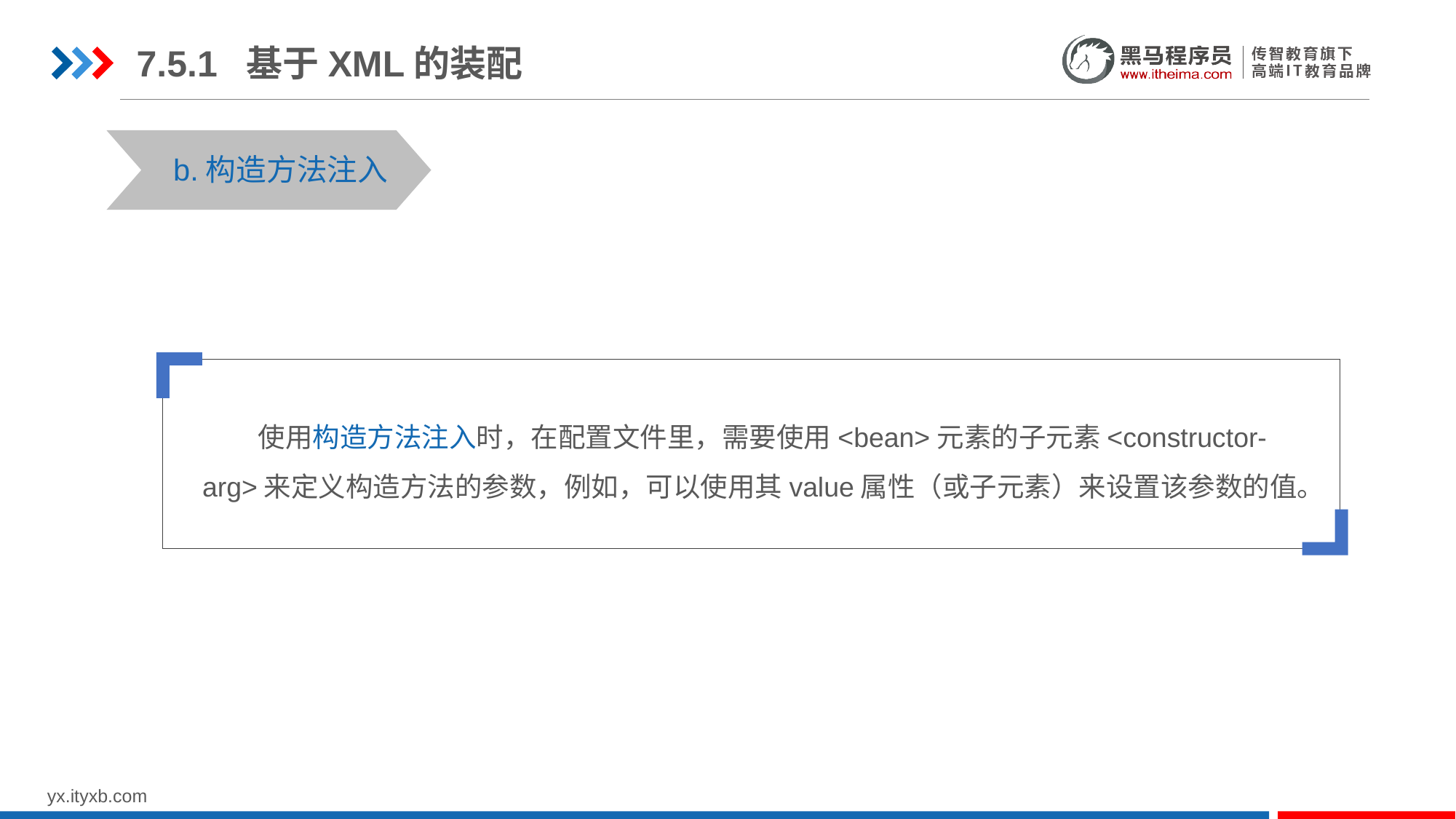

7.5.1  基于XML的装配

b.构造方法注入

        使用构造方法注入时，在配置文件里，需要使用<bean>元素的子元素<constructor-arg>来定义构造方法的参数，例如，可以使用其value属性（或子元素）来设置该参数的值。